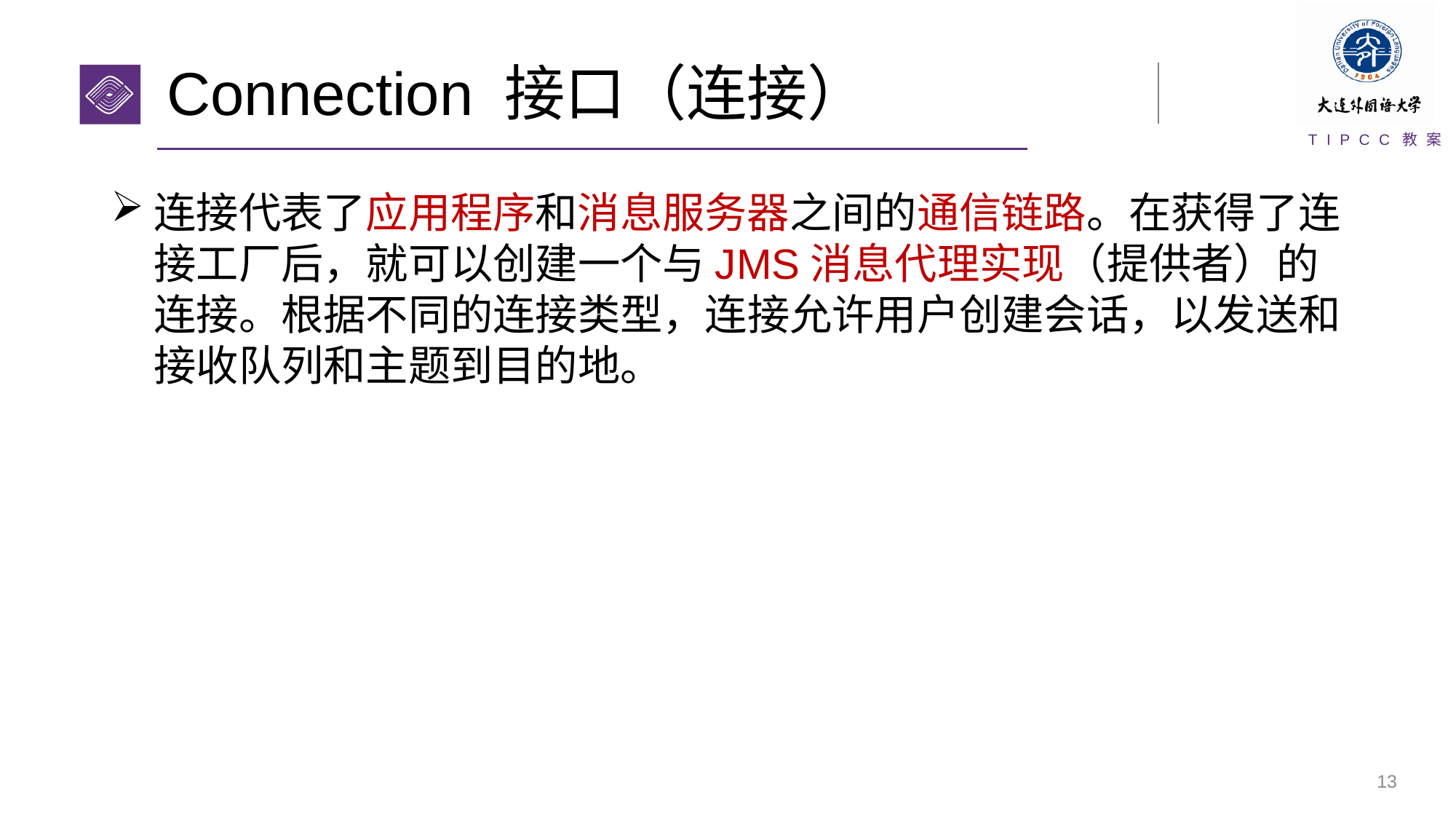

# Connection 接口（连接）
连接代表了应用程序和消息服务器之间的通信链路。在获得了连接工厂后，就可以创建一个与JMS消息代理实现（提供者）的连接。根据不同的连接类型，连接允许用户创建会话，以发送和接收队列和主题到目的地。
13